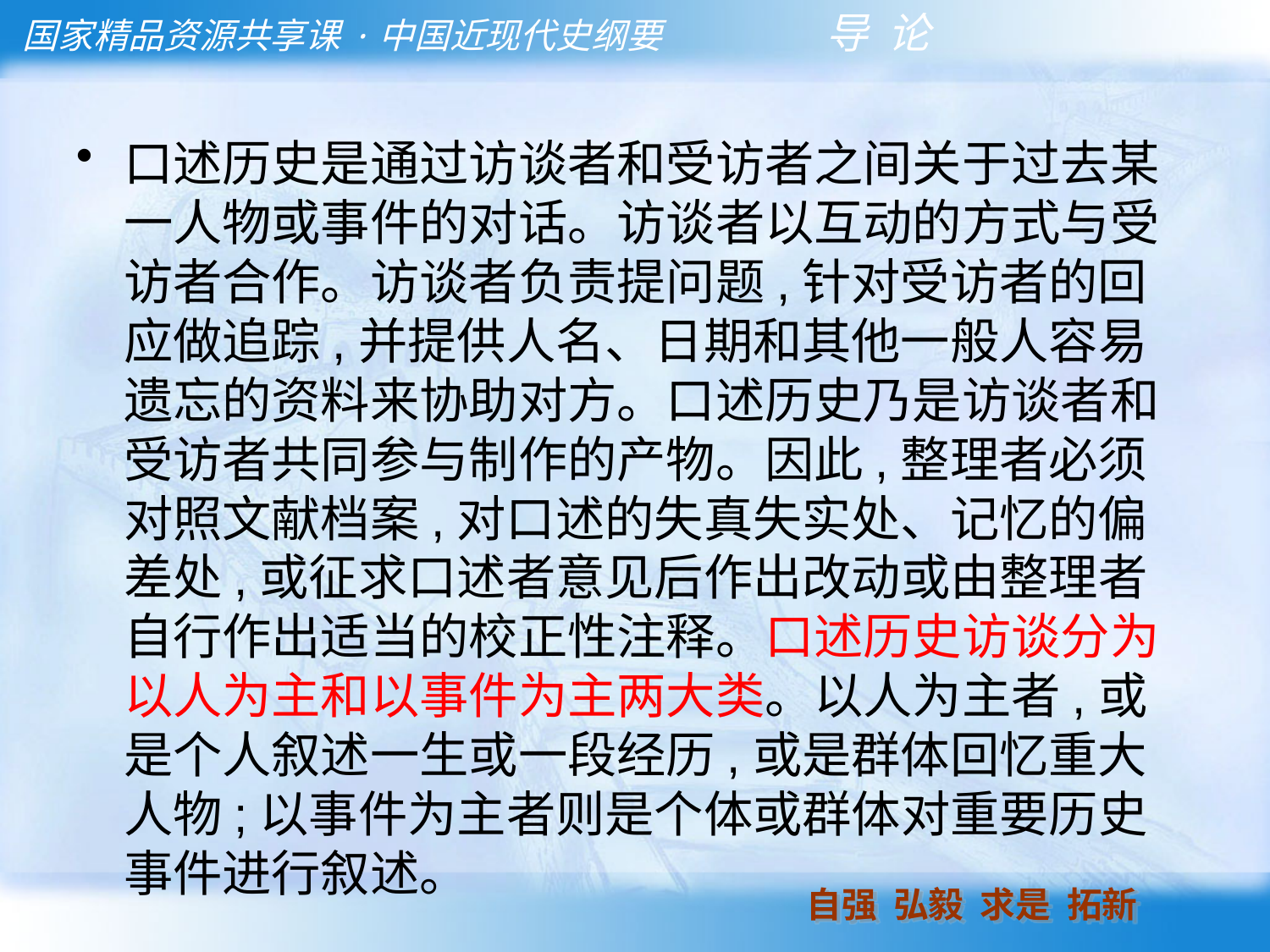

口述历史是通过访谈者和受访者之间关于过去某一人物或事件的对话。访谈者以互动的方式与受访者合作。访谈者负责提问题,针对受访者的回应做追踪,并提供人名、日期和其他一般人容易遗忘的资料来协助对方。口述历史乃是访谈者和受访者共同参与制作的产物。因此,整理者必须对照文献档案,对口述的失真失实处、记忆的偏差处,或征求口述者意见后作出改动或由整理者自行作出适当的校正性注释。口述历史访谈分为以人为主和以事件为主两大类。以人为主者,或是个人叙述一生或一段经历,或是群体回忆重大人物;以事件为主者则是个体或群体对重要历史事件进行叙述。